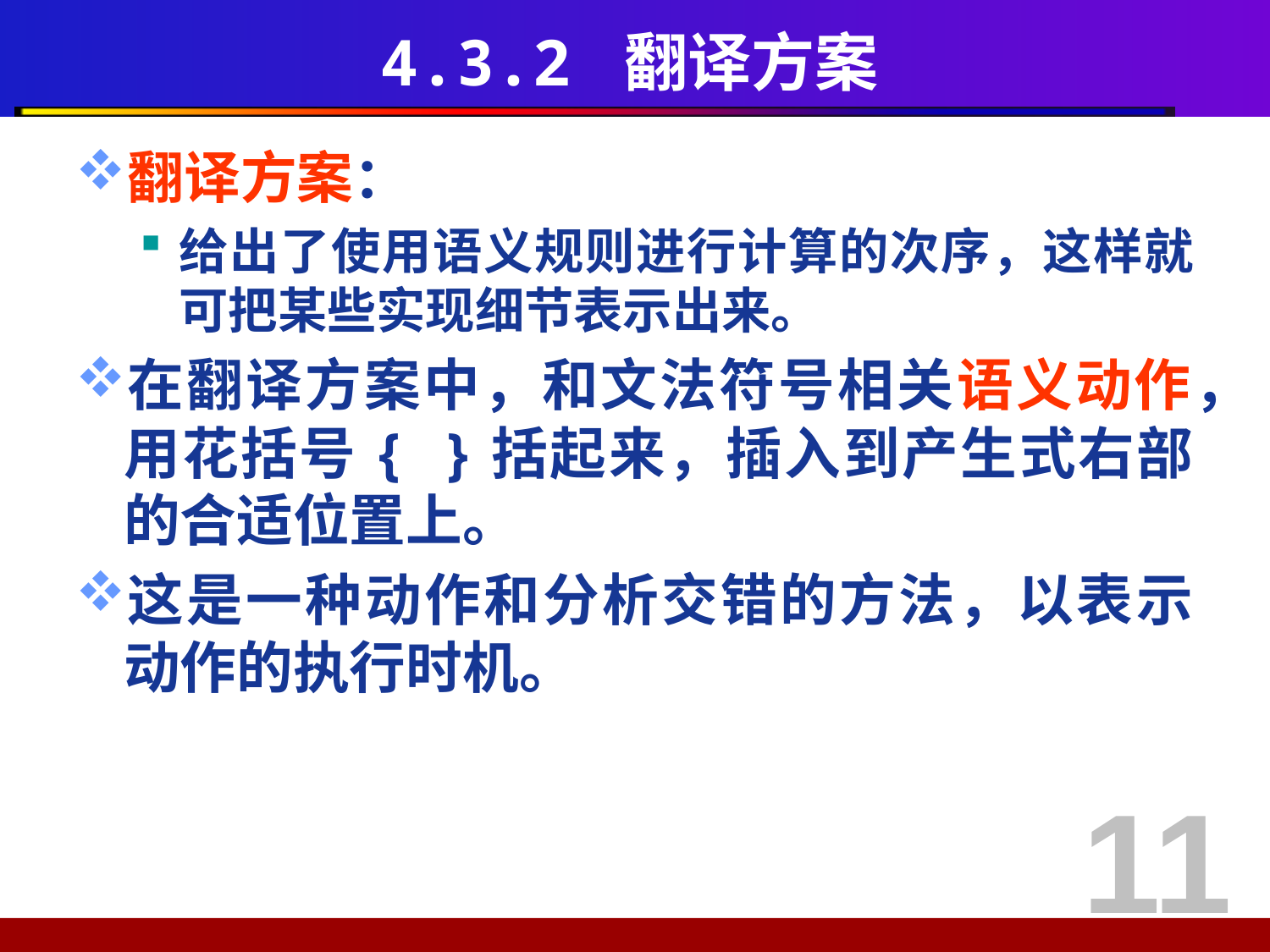

# 4.3.2 翻译方案
翻译方案：
给出了使用语义规则进行计算的次序，这样就可把某些实现细节表示出来。
在翻译方案中，和文法符号相关语义动作，用花括号{ }括起来，插入到产生式右部的合适位置上。
这是一种动作和分析交错的方法，以表示动作的执行时机。
11